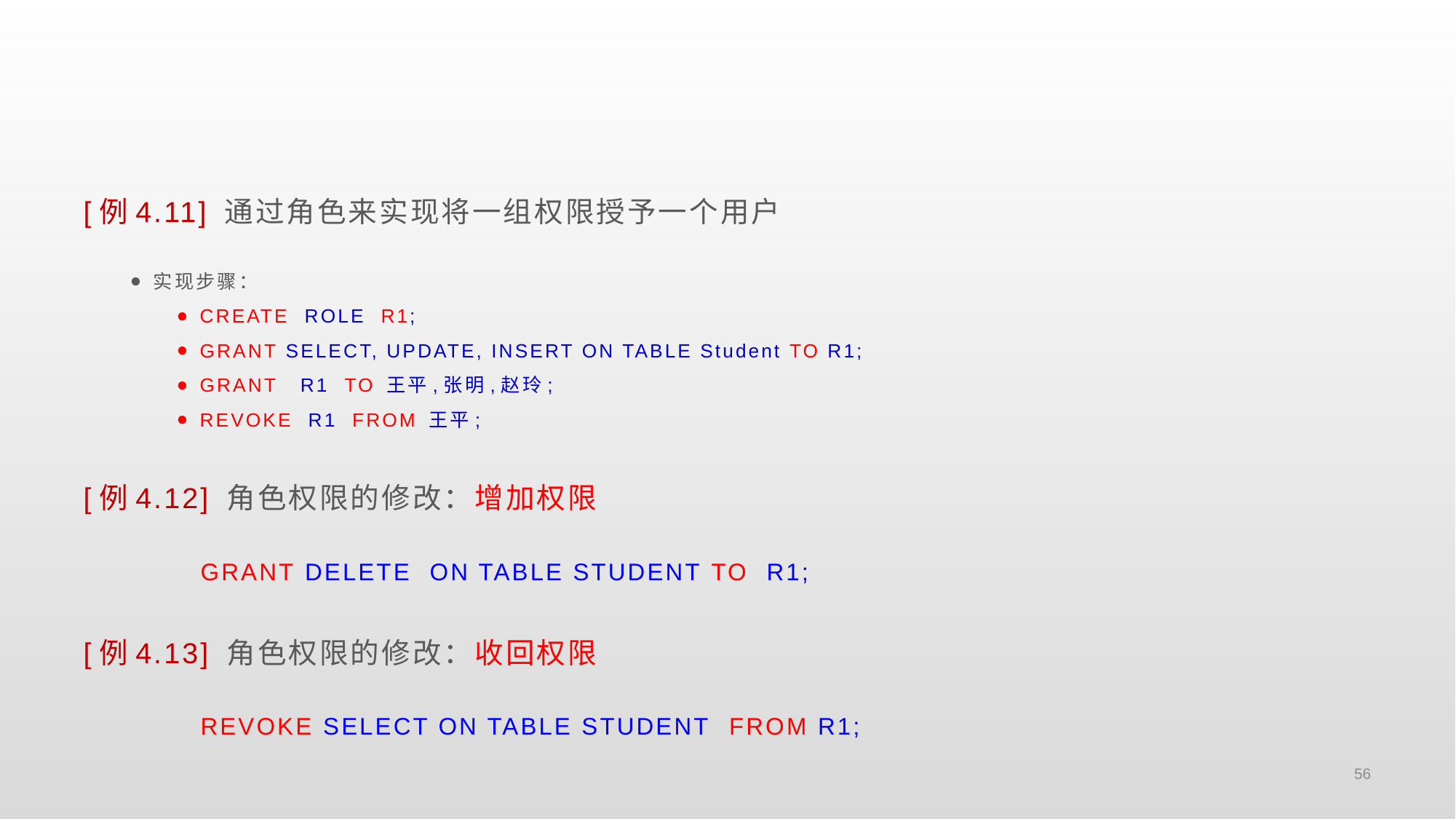

#
[例4.11] 通过角色来实现将一组权限授予一个用户

实现步骤：
CREATE  ROLE  R1;
GRANT SELECT, UPDATE, INSERT ON TABLE Student TO R1;
GRANT   R1  TO 王平,张明,赵玲;
REVOKE  R1  FROM 王平;

[例4.12] 角色权限的修改：增加权限

       GRANT DELETE  ON TABLE STUDENT TO  R1;

[例4.13] 角色权限的修改：收回权限

       REVOKE SELECT ON TABLE STUDENT  FROM R1;
56